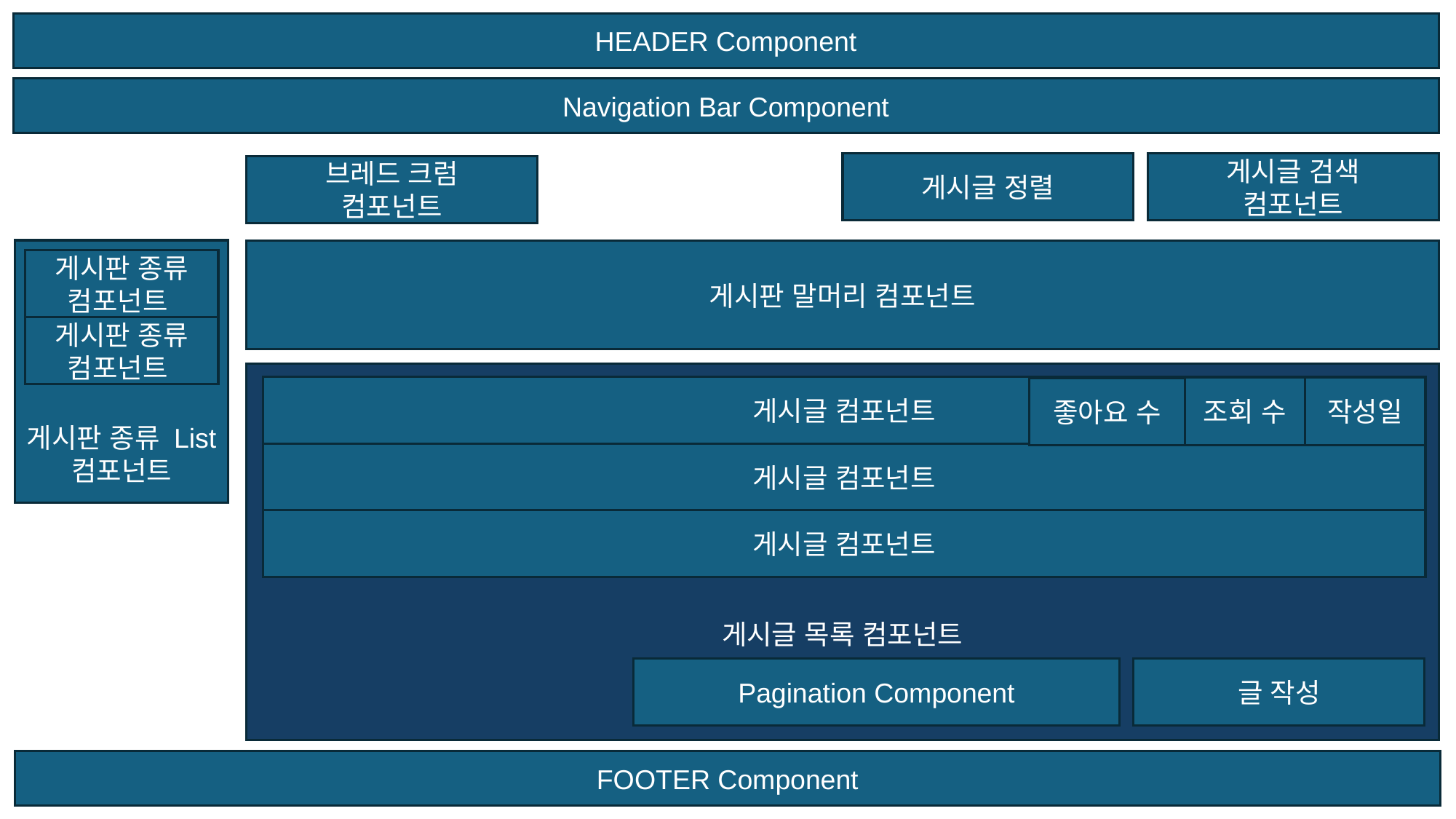

HEADER Component
Navigation Bar Component
게시글 정렬
게시글 검색
컴포넌트
브레드 크럼
컴포넌트

게시판 종류 List 컴포넌트
게시판 말머리 컴포넌트
게시판 종류
컴포넌트
게시판 종류
컴포넌트

게시글 목록 컴포넌트
게시글 컴포넌트
조회 수
작성일
좋아요 수
게시글 컴포넌트
게시글 컴포넌트
Pagination Component
글 작성
FOOTER Component